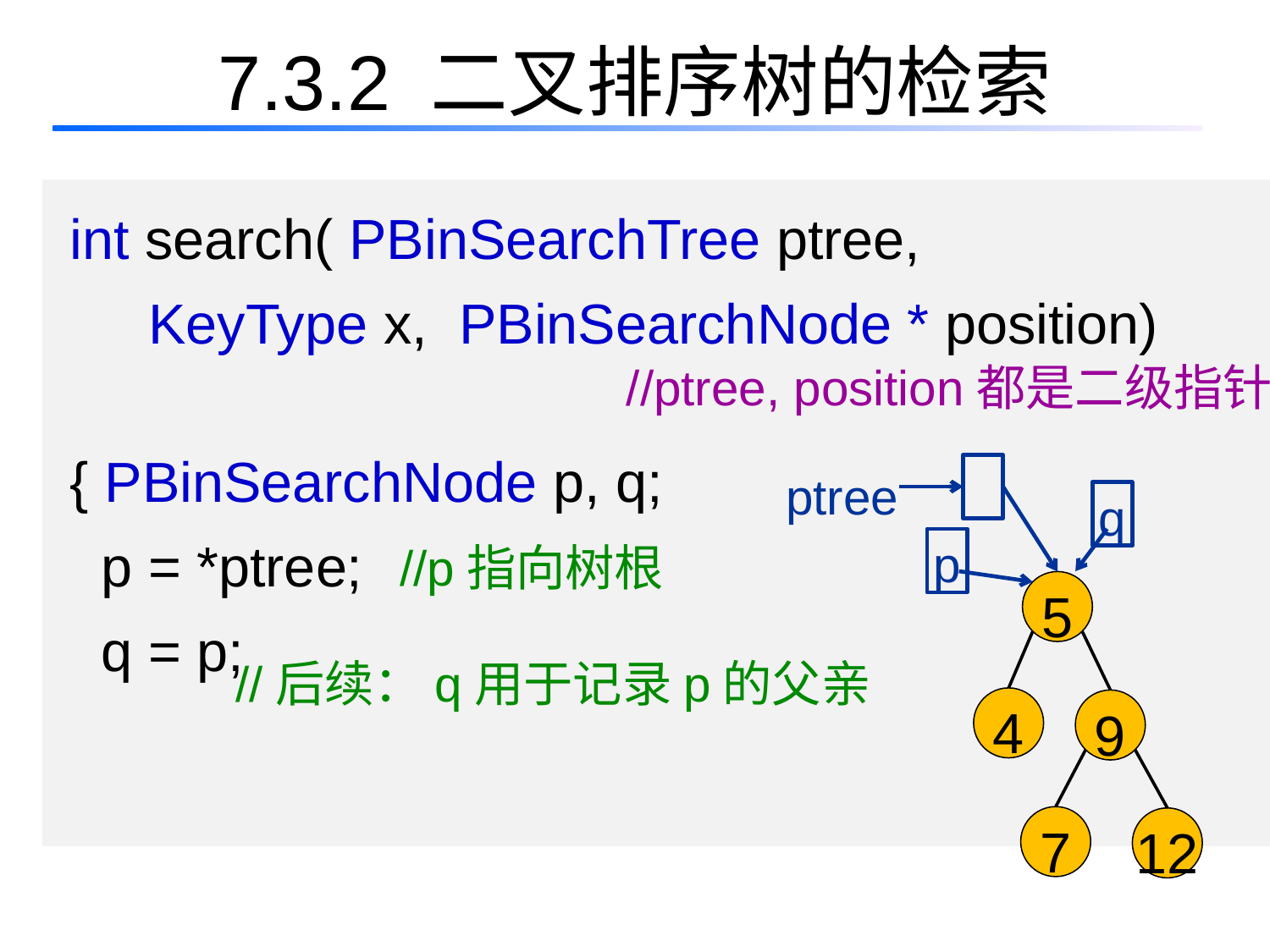

# 7.3.2 二叉排序树的检索

int search( PBinSearchTree ptree,
     KeyType x,  PBinSearchNode * position)
{ PBinSearchNode p, q;
  p = *ptree;
  q = p;

//ptree, position都是二级指针
ptree

q

p
//p指向树根

5
//后续：q用于记录p的父亲
4
9
7
12